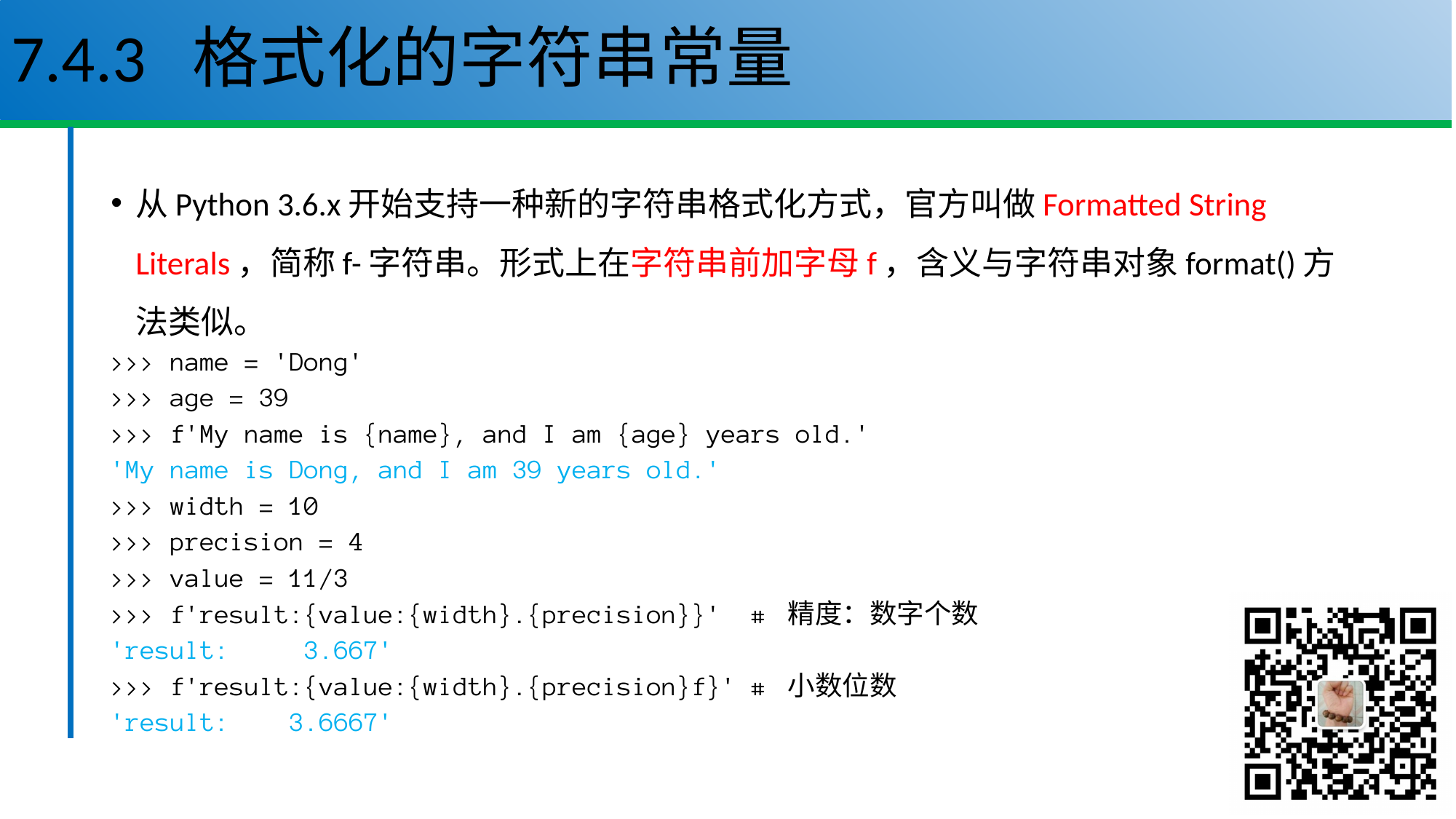

# 7.4.3  格式化的字符串常量
从Python 3.6.x开始支持一种新的字符串格式化方式，官方叫做Formatted String Literals，简称f-字符串。形式上在字符串前加字母f，含义与字符串对象format()方法类似。
>>> name = 'Dong'
>>> age = 39
>>> f'My name is {name}, and I am {age} years old.'
'My name is Dong, and I am 39 years old.'
>>> width = 10
>>> precision = 4
>>> value = 11/3
>>> f'result:{value:{width}.{precision}}'  # 精度：数字个数
'result:     3.667'
>>> f'result:{value:{width}.{precision}f}' # 小数位数
'result:    3.6667'
19